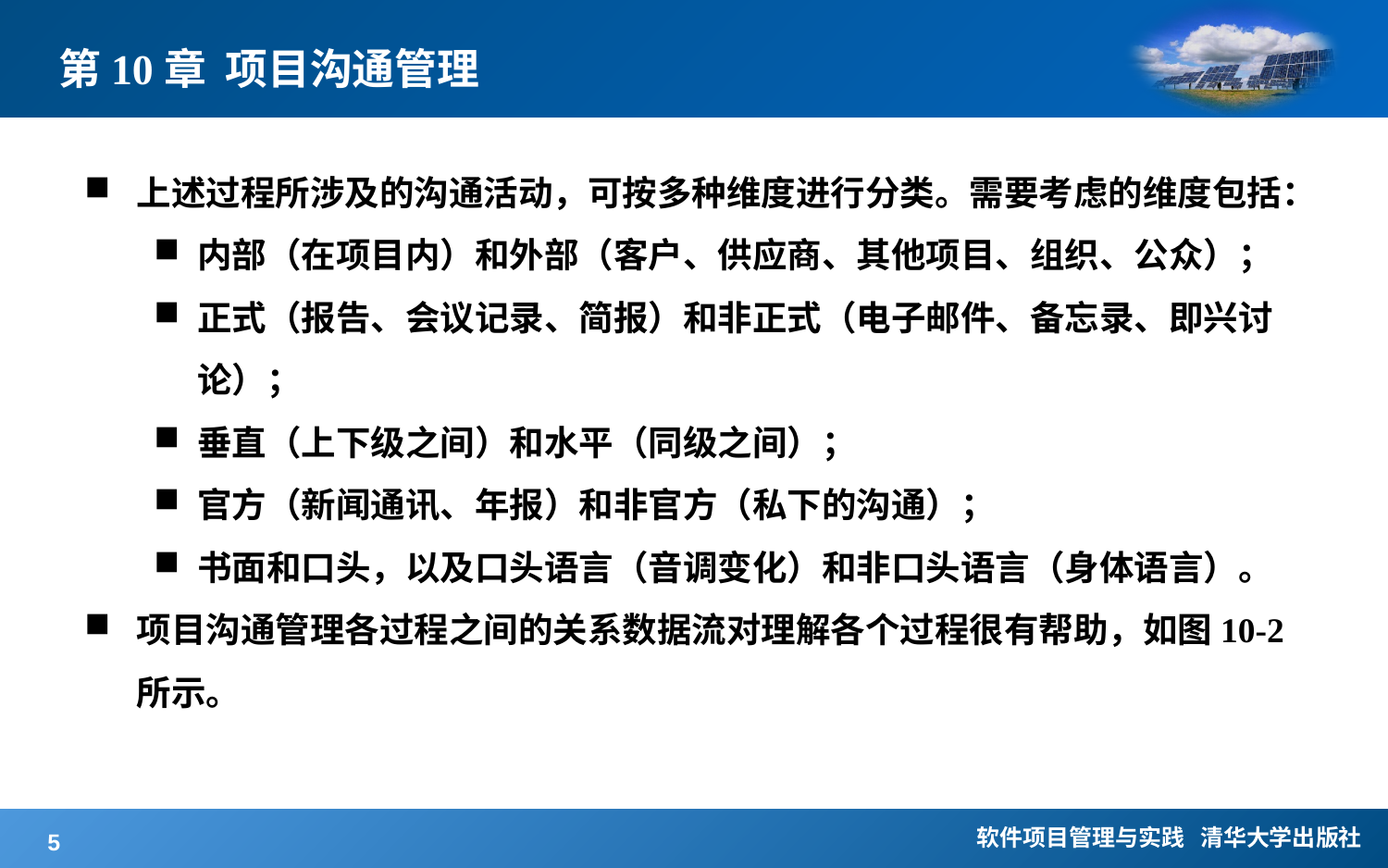

# 第10章  项目沟通管理
上述过程所涉及的沟通活动，可按多种维度进行分类。需要考虑的维度包括：
内部（在项目内）和外部（客户、供应商、其他项目、组织、公众）；
正式（报告、会议记录、简报）和非正式（电子邮件、备忘录、即兴讨论）；
垂直（上下级之间）和水平（同级之间）；
官方（新闻通讯、年报）和非官方（私下的沟通）；
书面和口头，以及口头语言（音调变化）和非口头语言（身体语言）。
项目沟通管理各过程之间的关系数据流对理解各个过程很有帮助，如图10-2所示。